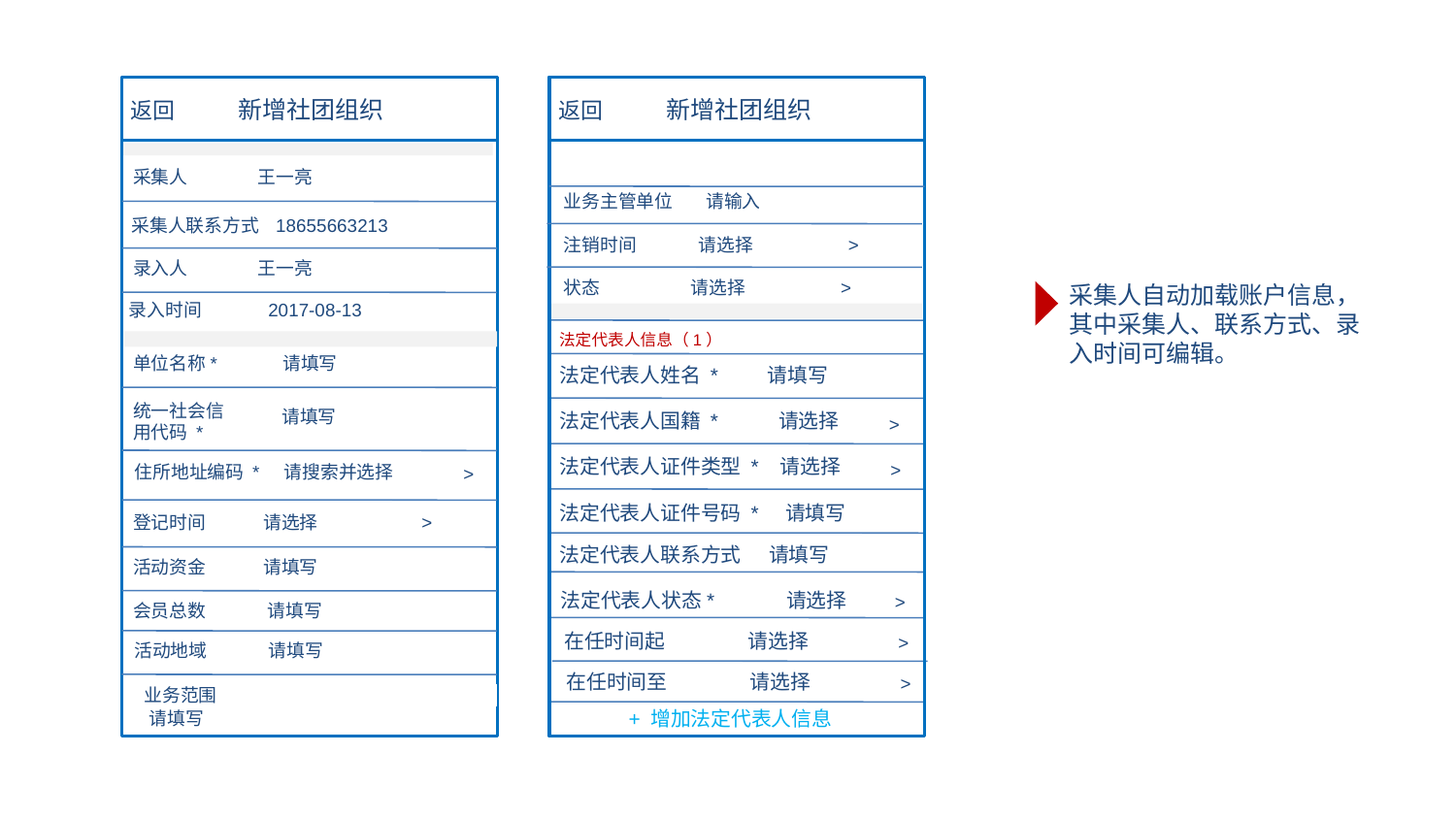

新增社团组织

新增社团组织
返回
返回

采集人                 王一亮
采集人联系方式   18655663213
录入人                 王一亮
录入时间               2017-08-13
业务主管单位        请输入
注销时间               请选择                      >
状态                      请选择                      >
采集人自动加载账户信息，其中采集人、联系方式、录入时间可编辑。

法定代表人信息（1）
法定代表人姓名 *        请填写
法定代表人国籍 *          请选择
    >
法定代表人证件类型 *   请选择
    >
法定代表人证件号码 *    请填写
法定代表人联系方式      请填写
法定代表人状态*            请选择
    >
在任时间起                  请选择
    >
在任时间至                  请选择
    >
+ 增加法定代表人信息

单位名称*            请填写
请填写
统一社会信
用代码 *
 住所地址编码 *    请搜索并选择
    >
登记时间              请选择                        >
活动资金              请填写

会员总数               请填写
活动地域               请填写
业务范围
请填写